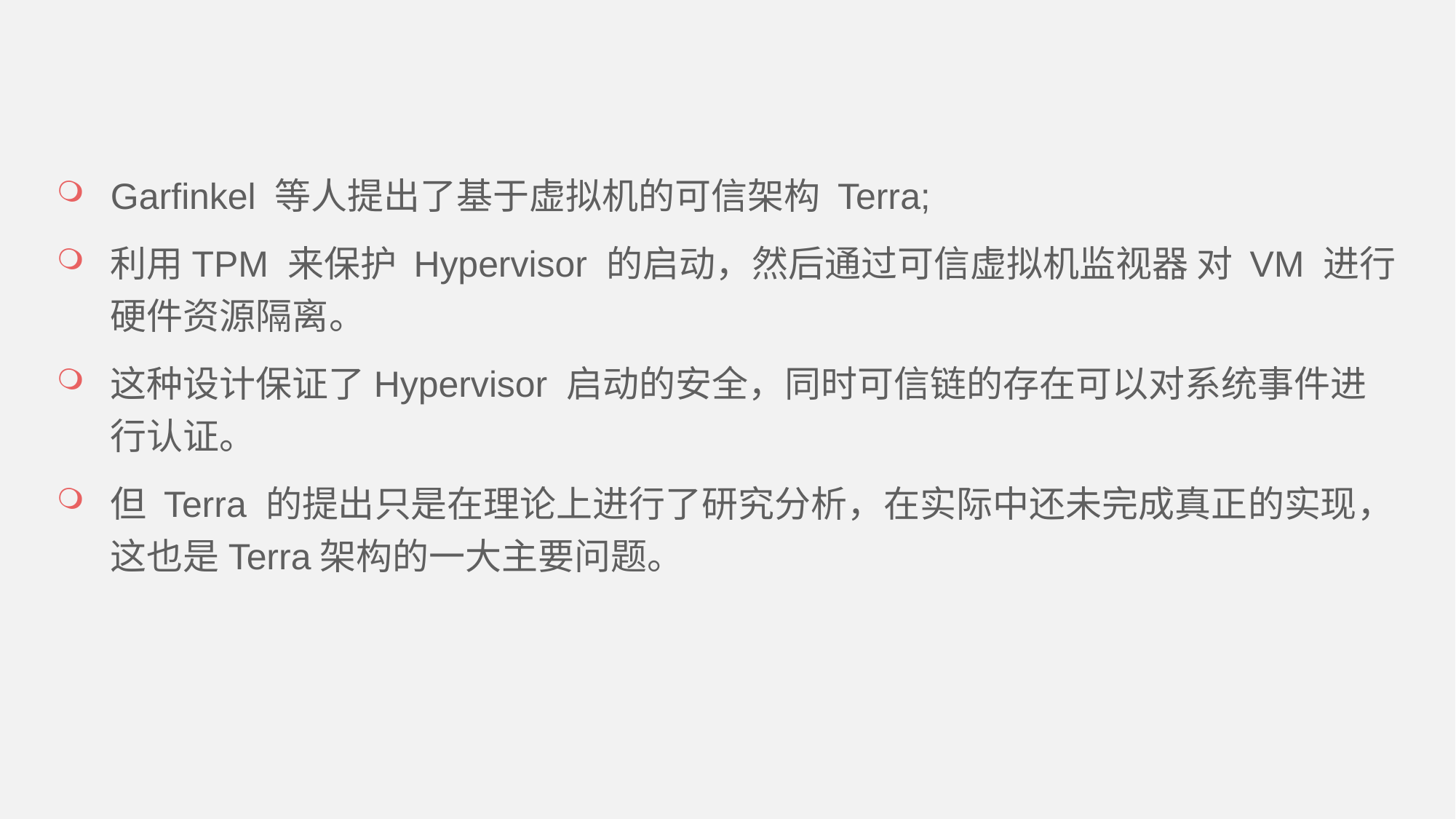

Garfinkel 等人提出了基于虚拟机的可信架构 Terra;
利用TPM 来保护 Hypervisor 的启动，然后通过可信虚拟机监视器 对 VM 进行硬件资源隔离。
这种设计保证了Hypervisor 启动的安全，同时可信链的存在可以对系统事件进行认证。
但 Terra 的提出只是在理论上进行了研究分析，在实际中还未完成真正的实现，这也是Terra架构的一大主要问题。